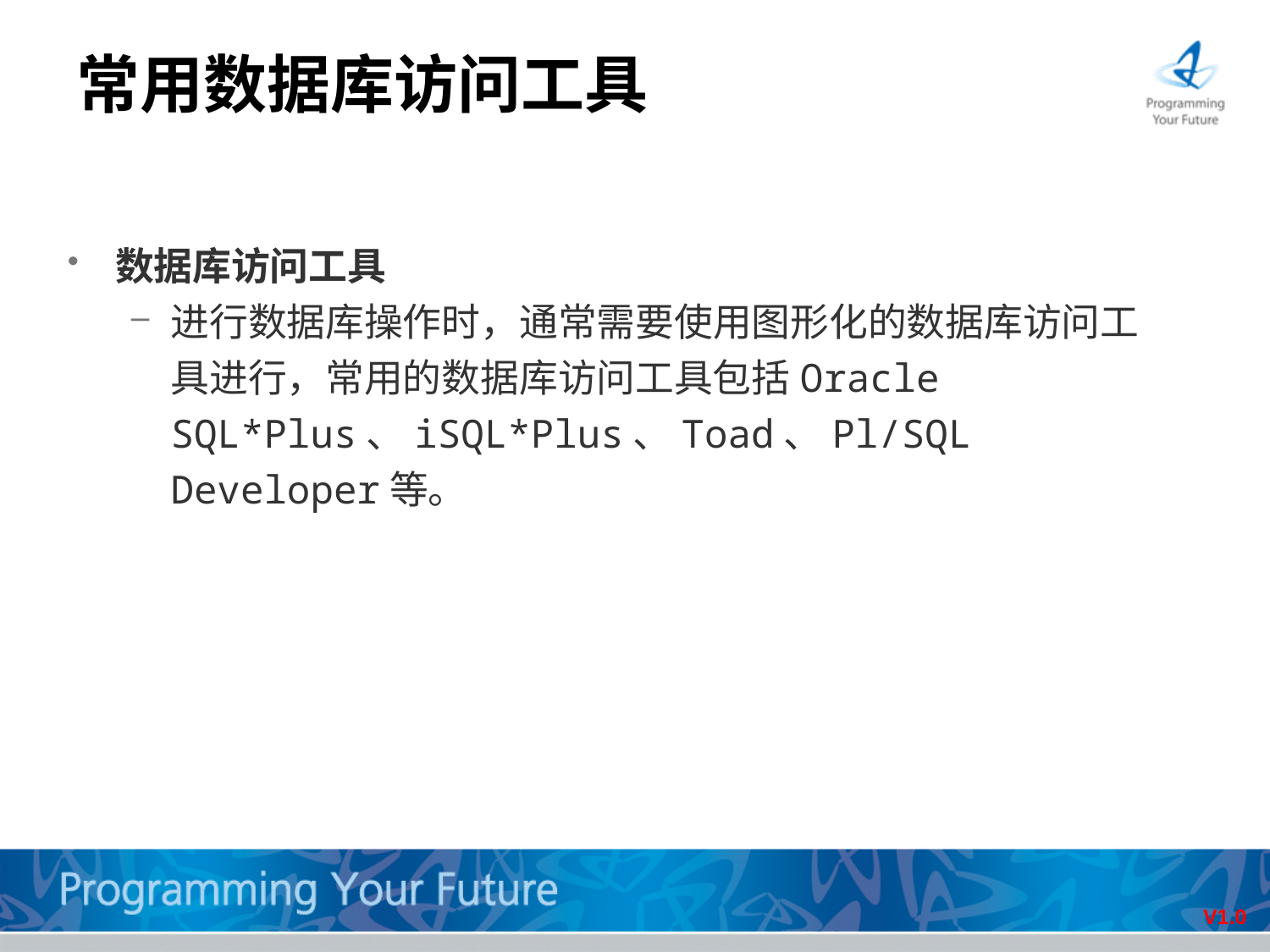

# 常用数据库访问工具
数据库访问工具
进行数据库操作时，通常需要使用图形化的数据库访问工具进行，常用的数据库访问工具包括Oracle SQL*Plus、iSQL*Plus、Toad、Pl/SQL Developer等。